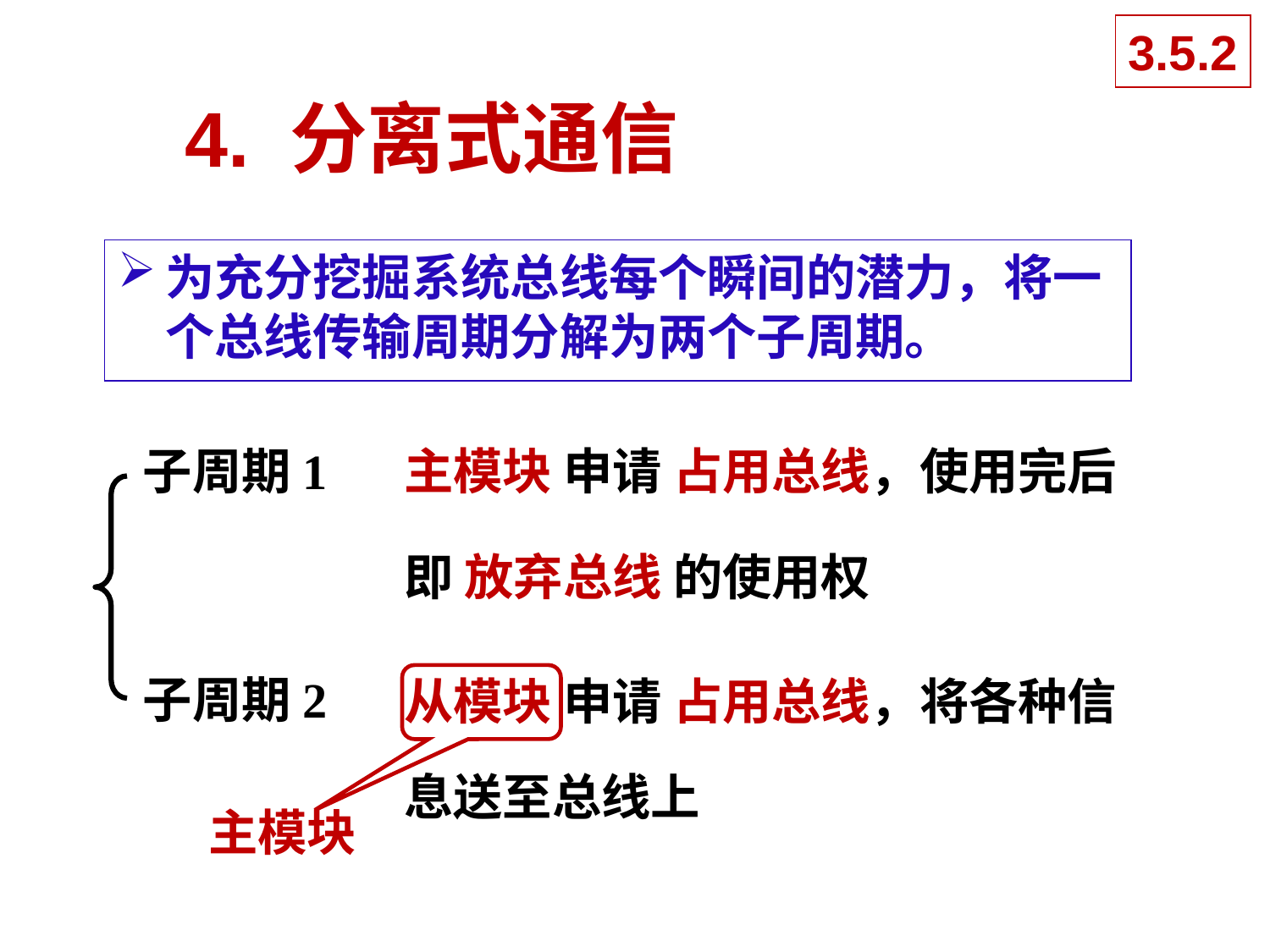

3.5.2
# 4. 分离式通信
为充分挖掘系统总线每个瞬间的潜力，将一个总线传输周期分解为两个子周期。
子周期1
主模块 申请 占用总线，使用完后
即 放弃总线 的使用权

子周期2
从模块 申请 占用总线，将各种信
息送至总线上

主模块